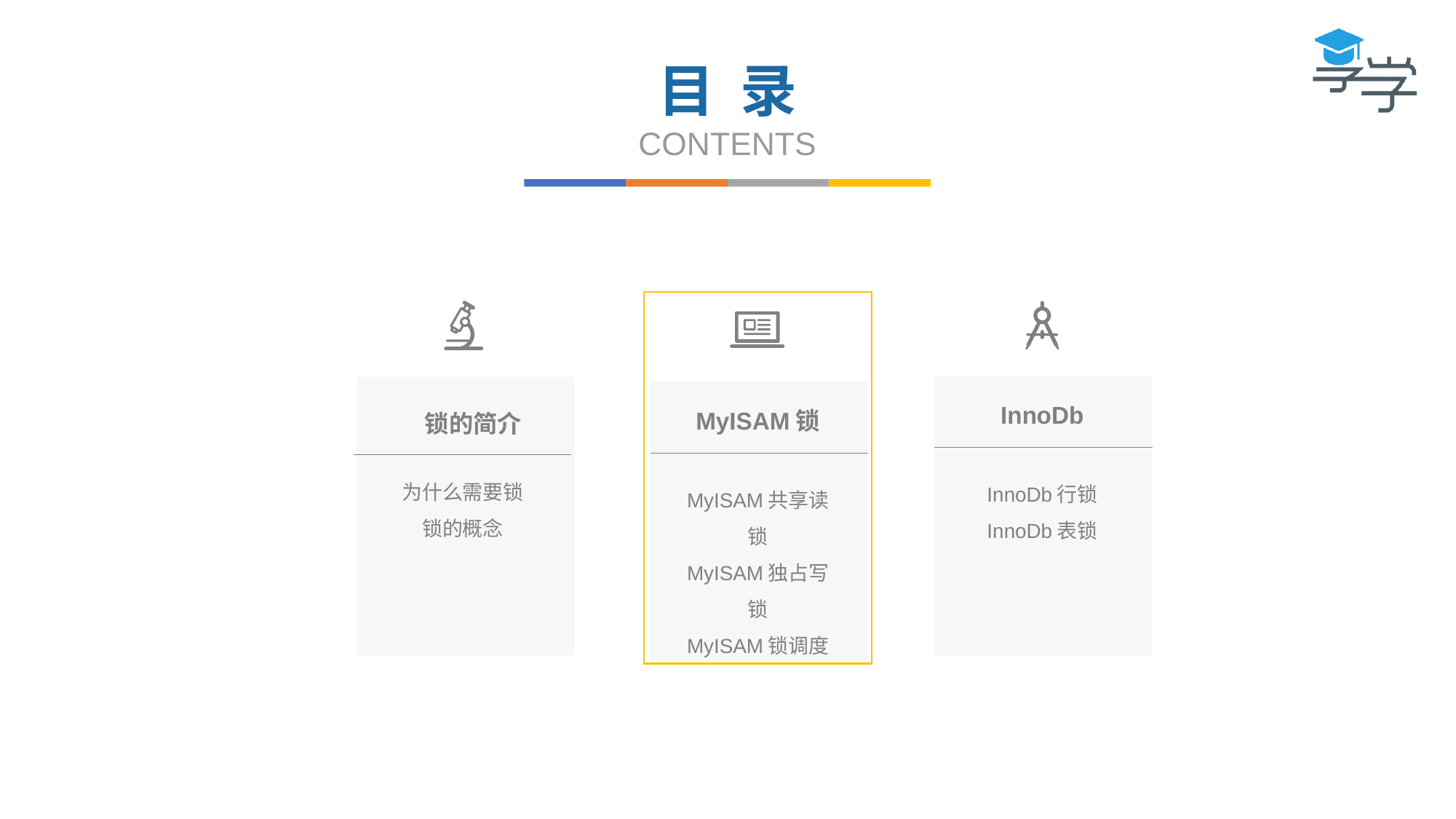

目  录
CONTENTS

InnoDb
MyISAM锁
锁的简介
为什么需要锁
锁的概念

InnoDb行锁
InnoDb表锁

MyISAM共享读锁
MyISAM独占写锁
MyISAM锁调度